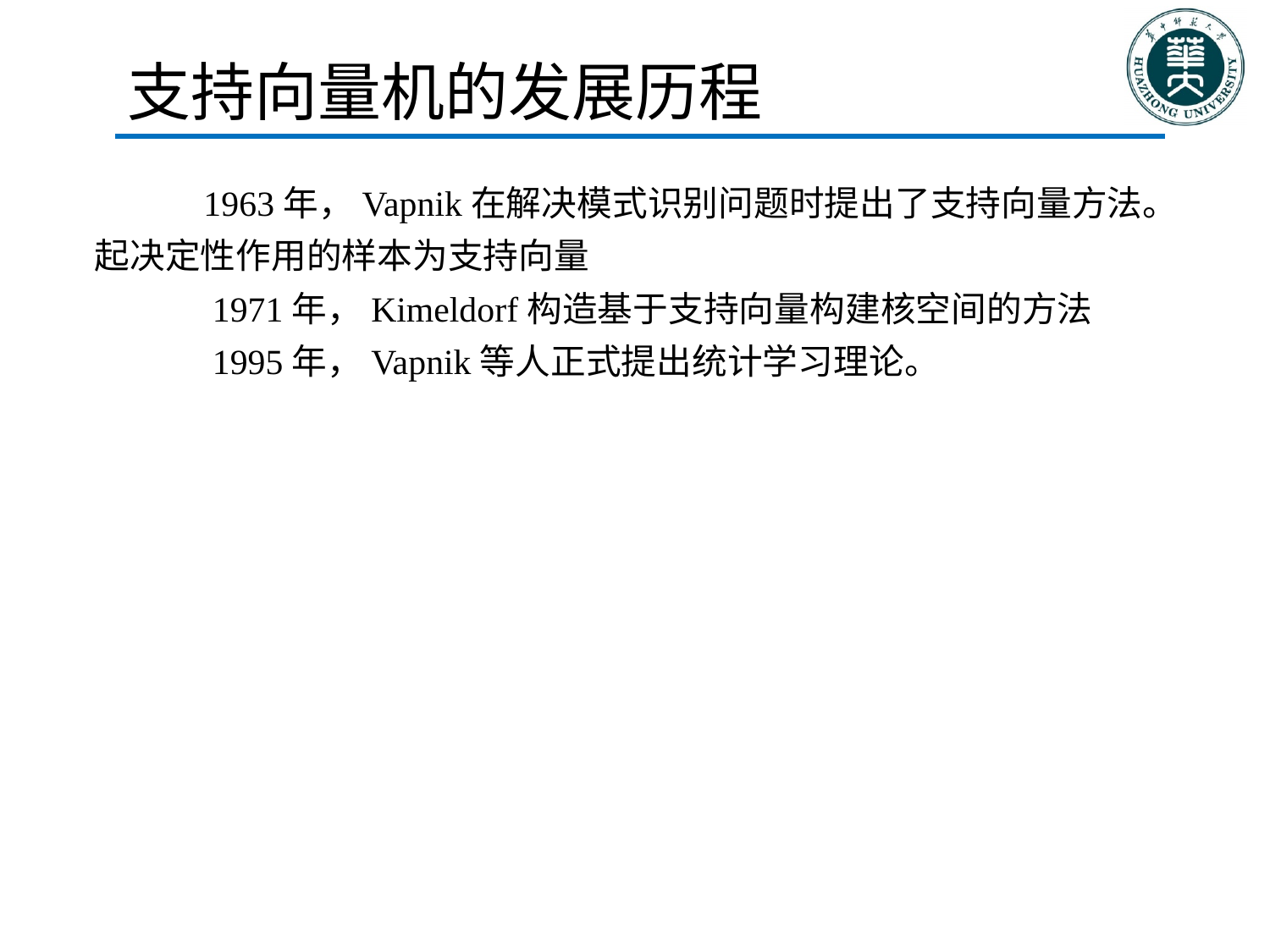

支持向量机的发展历程
 1963年，Vapnik在解决模式识别问题时提出了支持向量方法。起决定性作用的样本为支持向量
  1971年，Kimeldorf构造基于支持向量构建核空间的方法
  1995年，Vapnik等人正式提出统计学习理论。